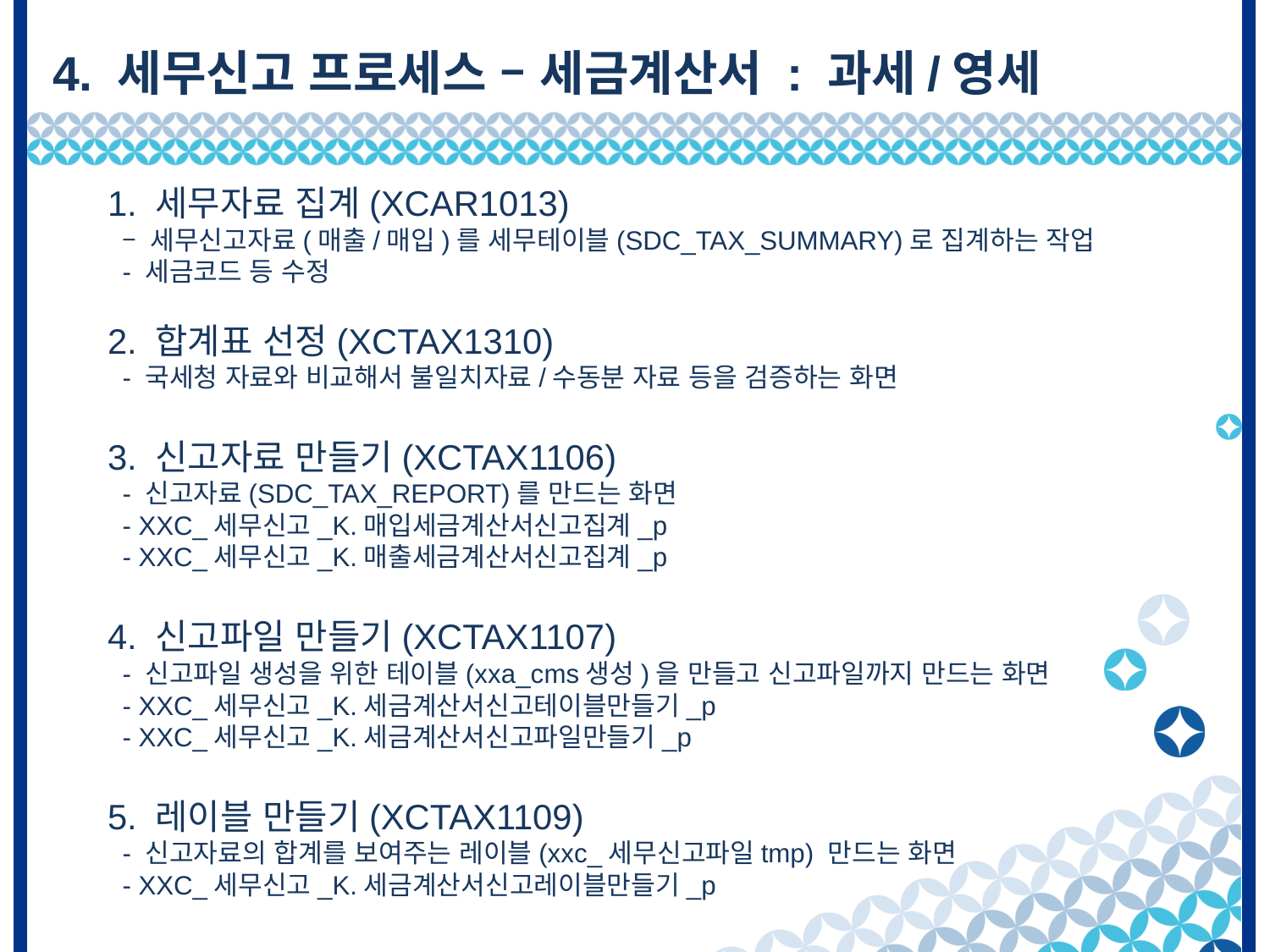

# 4. 세무신고 프로세스 – 세금계산서 : 과세/영세
1. 세무자료 집계(XCAR1013)
  – 세무신고자료(매출/매입)를 세무테이블(SDC_TAX_SUMMARY)로 집계하는 작업
  - 세금코드 등 수정

2. 합계표 선정(XCTAX1310)
  - 국세청 자료와 비교해서 불일치자료/수동분 자료 등을 검증하는 화면

3. 신고자료 만들기(XCTAX1106)
  - 신고자료(SDC_TAX_REPORT)를 만드는 화면
  - XXC_세무신고_K.매입세금계산서신고집계_p
  - XXC_세무신고_K.매출세금계산서신고집계_p

4. 신고파일 만들기(XCTAX1107)
  - 신고파일 생성을 위한 테이블(xxa_cms생성)을 만들고 신고파일까지 만드는 화면
  - XXC_세무신고_K.세금계산서신고테이블만들기_p
  - XXC_세무신고_K.세금계산서신고파일만들기_p

5. 레이블 만들기(XCTAX1109)
  - 신고자료의 합계를 보여주는 레이블(xxc_세무신고파일tmp) 만드는 화면
  - XXC_세무신고_K.세금계산서신고레이블만들기_p